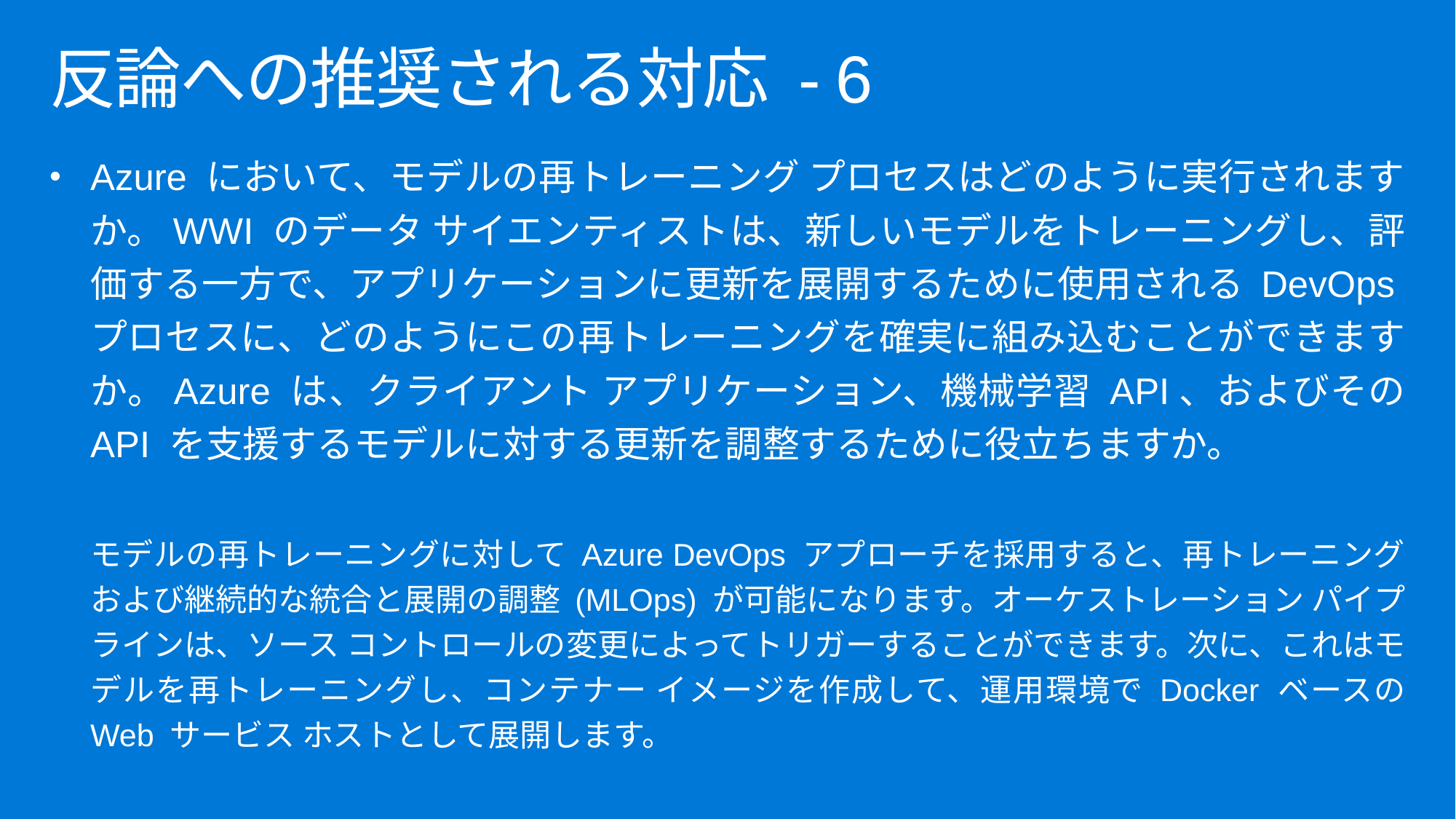

# 反論への推奨される対応 - 6
Azure において、モデルの再トレーニング プロセスはどのように実行されますか。WWI のデータ サイエンティストは、新しいモデルをトレーニングし、評価する一方で、アプリケーションに更新を展開するために使用される DevOps
プロセスに、どのようにこの再トレーニングを確実に組み込むことができますか。Azure は、クライアント アプリケーション、機械学習 API、およびその API を支援するモデルに対する更新を調整するために役立ちますか。

モデルの再トレーニングに対して Azure DevOps アプローチを採用すると、再トレーニング
および継続的な統合と展開の調整 (MLOps) が可能になります。オーケストレーション パイプラインは、ソース コントロールの変更によってトリガーすることができます。次に、これはモデルを再トレーニングし、コンテナー イメージを作成して、運用環境で Docker ベースの Web サービス ホストとして展開します。